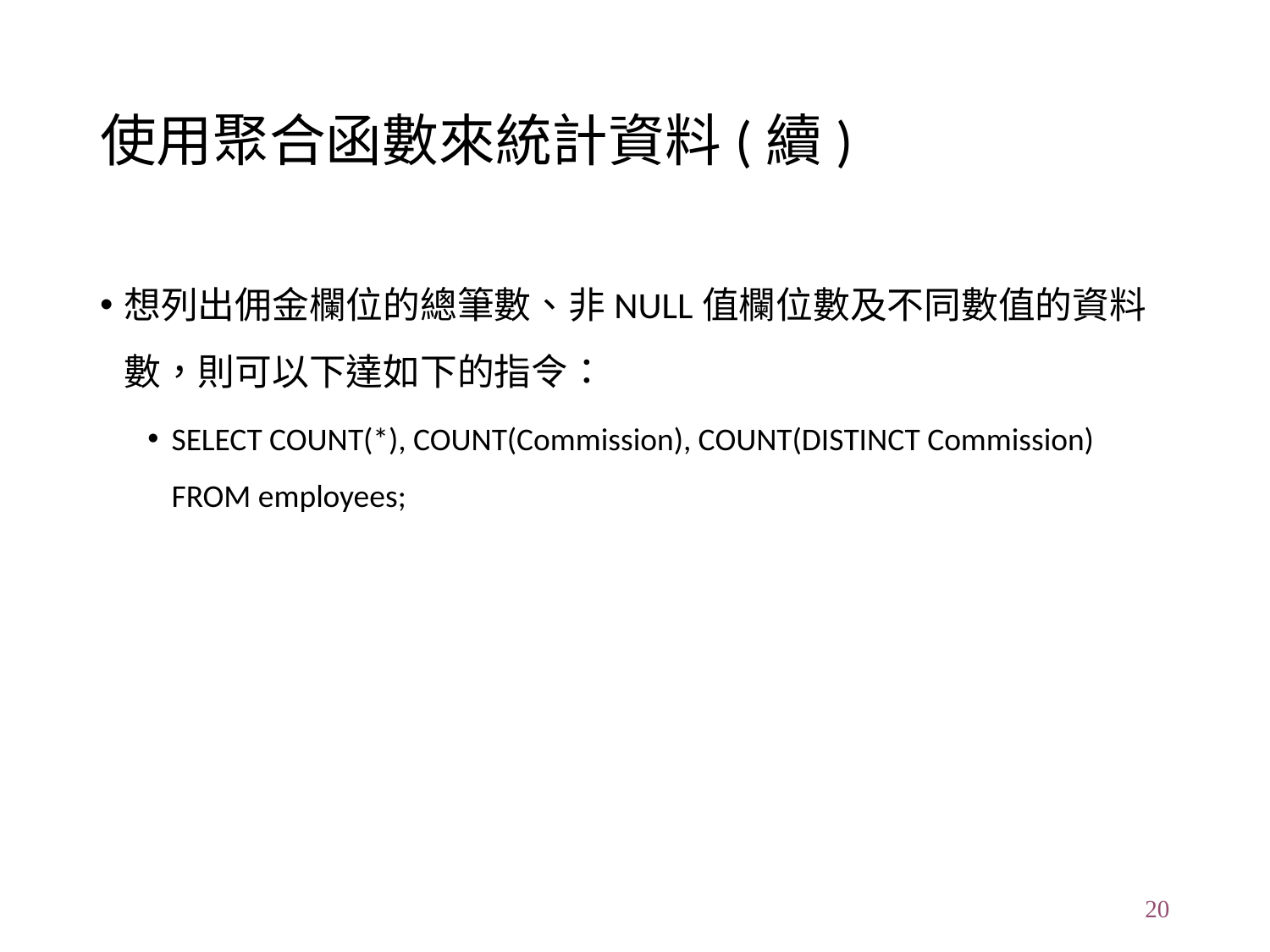

# 使用聚合函數來統計資料(續)
想列出佣金欄位的總筆數、非NULL值欄位數及不同數值的資料數，則可以下達如下的指令：
SELECT COUNT(*), COUNT(Commission), COUNT(DISTINCT Commission)
FROM employees;
20